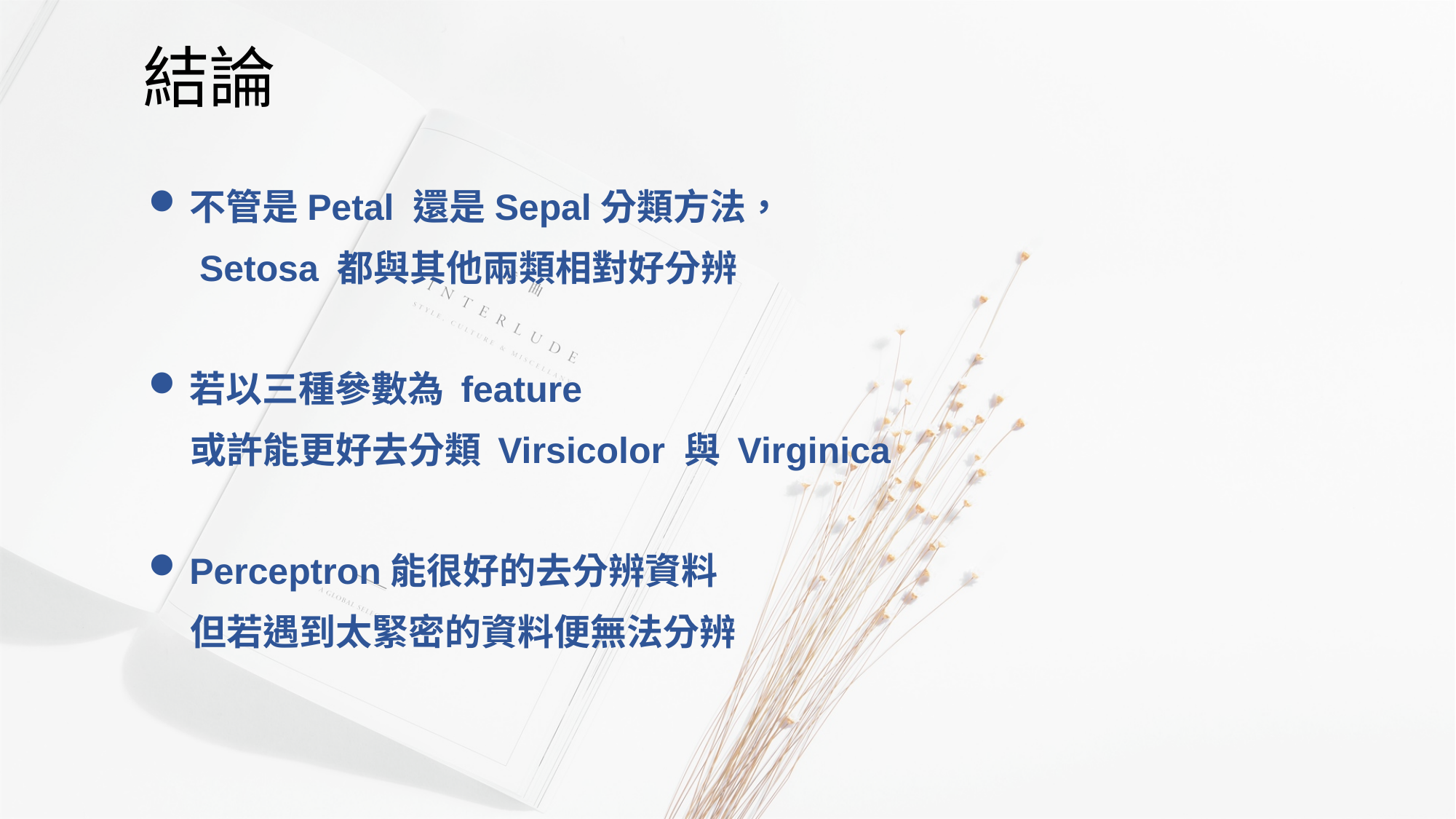

# 結論
不管是Petal 還是Sepal分類方法，
     Setosa 都與其他兩類相對好分辨

若以三種參數為 feature
    或許能更好去分類 Virsicolor 與 Virginica

Perceptron能很好的去分辨資料
    但若遇到太緊密的資料便無法分辨